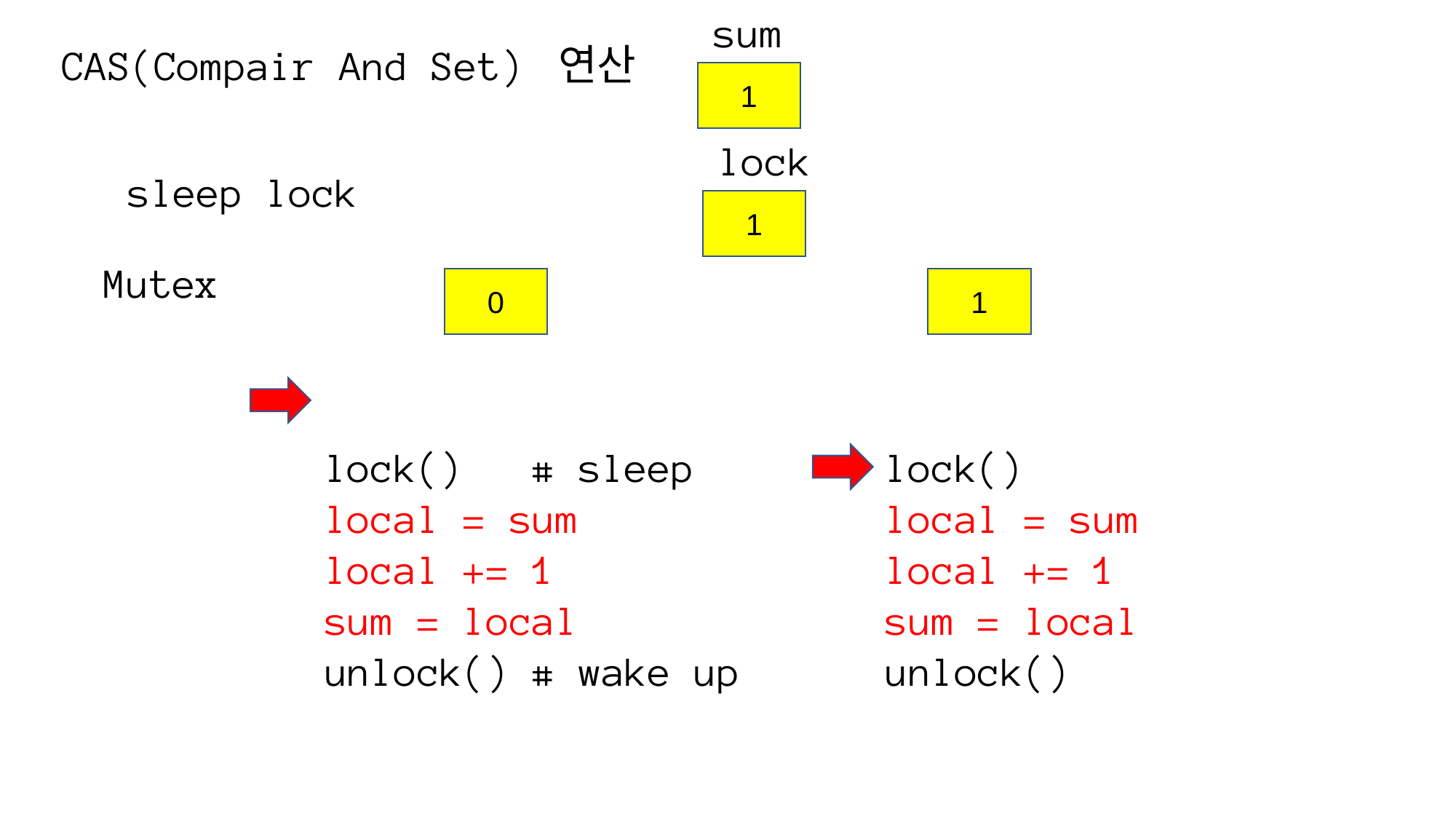

sum
CAS(Compair And Set) 연산
1
lock
sleep lock
1
Mutex
0
1

lock()
local = sum
local += 1
sum = local
unlock()
lock()   # sleep
local = sum
local += 1
sum = local
unlock() # wake up